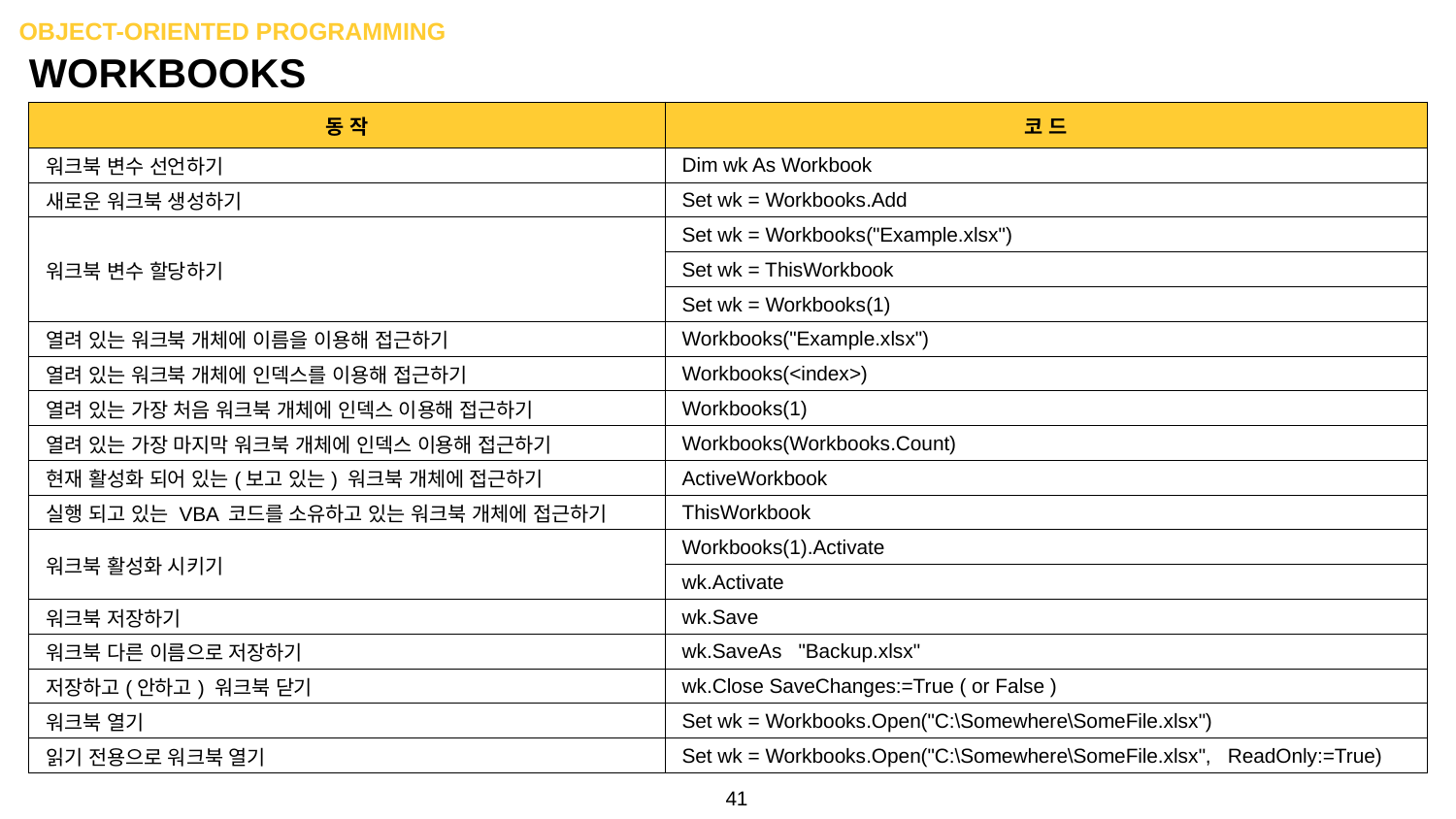

Object-Oriented Programming
# WORKBOOKs
| 동 작 | 코 드 |
| --- | --- |
| 워크북 변수 선언하기 | Dim wk As Workbook |
| 새로운 워크북 생성하기 | Set wk = Workbooks.Add |
| 워크북 변수 할당하기 | Set wk = Workbooks("Example.xlsx") |
|  | Set wk = ThisWorkbook |
|  | Set wk = Workbooks(1) |
| 열려 있는 워크북 개체에 이름을 이용해 접근하기 | Workbooks("Example.xlsx") |
| 열려 있는 워크북 개체에 인덱스를 이용해 접근하기 | Workbooks(<index>) |
| 열려 있는 가장 처음 워크북 개체에 인덱스 이용해 접근하기 | Workbooks(1) |
| 열려 있는 가장 마지막 워크북 개체에 인덱스 이용해 접근하기 | Workbooks(Workbooks.Count) |
| 현재 활성화 되어 있는(보고 있는) 워크북 개체에 접근하기 | ActiveWorkbook |
| 실행 되고 있는 VBA 코드를 소유하고 있는 워크북 개체에 접근하기 | ThisWorkbook |
| 워크북 활성화 시키기 | Workbooks(1).Activate |
|  | wk.Activate |
| 워크북 저장하기 | wk.Save |
| 워크북 다른 이름으로 저장하기 | wk.SaveAs "Backup.xlsx" |
| 저장하고(안하고) 워크북 닫기 | wk.Close SaveChanges:=True ( or False ) |
| 워크북 열기 | Set wk = Workbooks.Open("C:\Somewhere\SomeFile.xlsx") |
| 읽기 전용으로 워크북 열기 | Set wk = Workbooks.Open("C:\Somewhere\SomeFile.xlsx", ReadOnly:=True) |